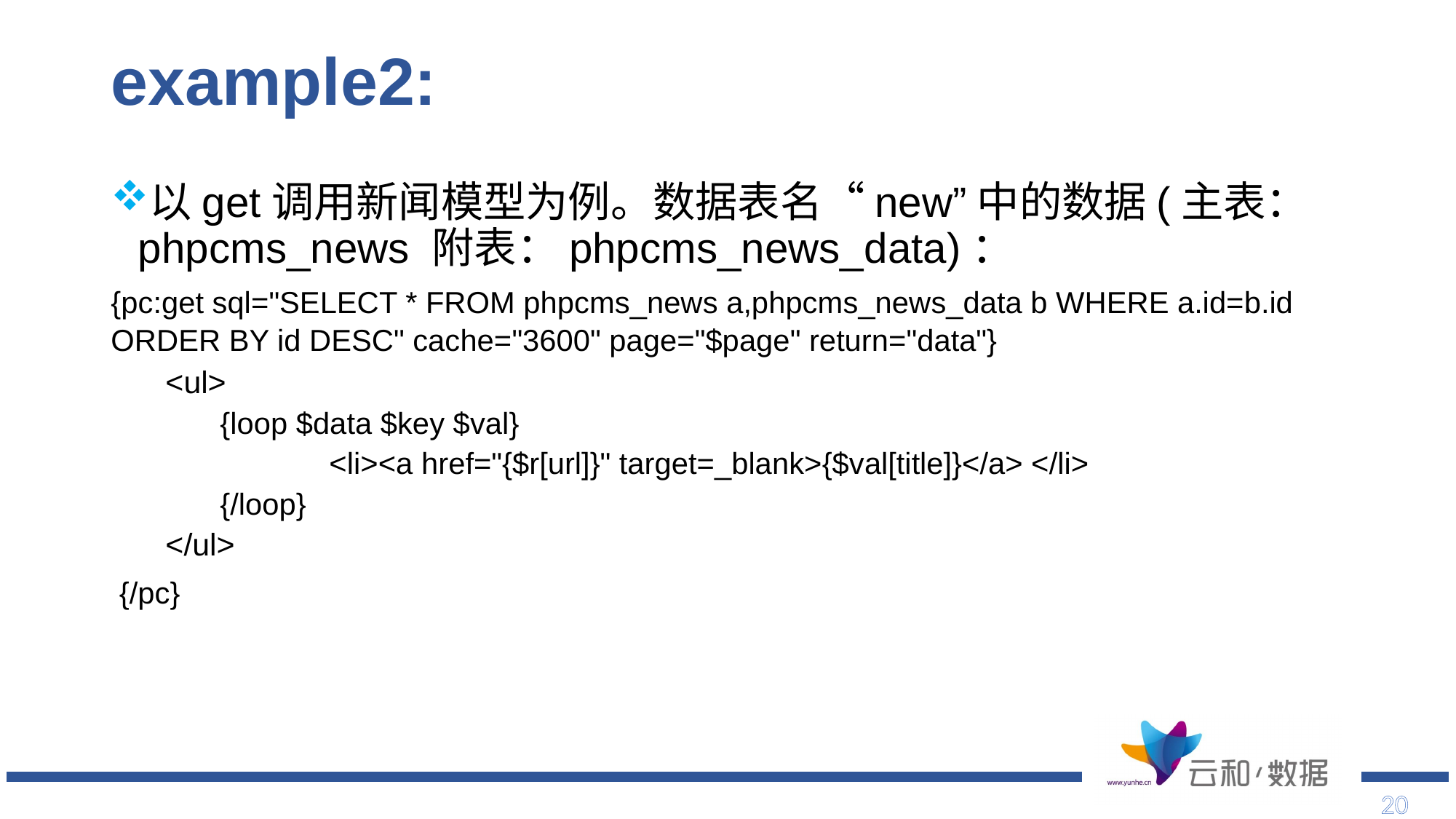

# example2:
以get调用新闻模型为例。数据表名“new”中的数据(主表：phpcms_news 附表：phpcms_news_data)：
{pc:get sql="SELECT * FROM phpcms_news a,phpcms_news_data b WHERE a.id=b.id ORDER BY id DESC" cache="3600" page="$page" return="data"}
<ul>
{loop $data $key $val}
	<li><a href="{$r[url]}" target=_blank>{$val[title]}</a> </li>
{/loop}
</ul>
 {/pc}